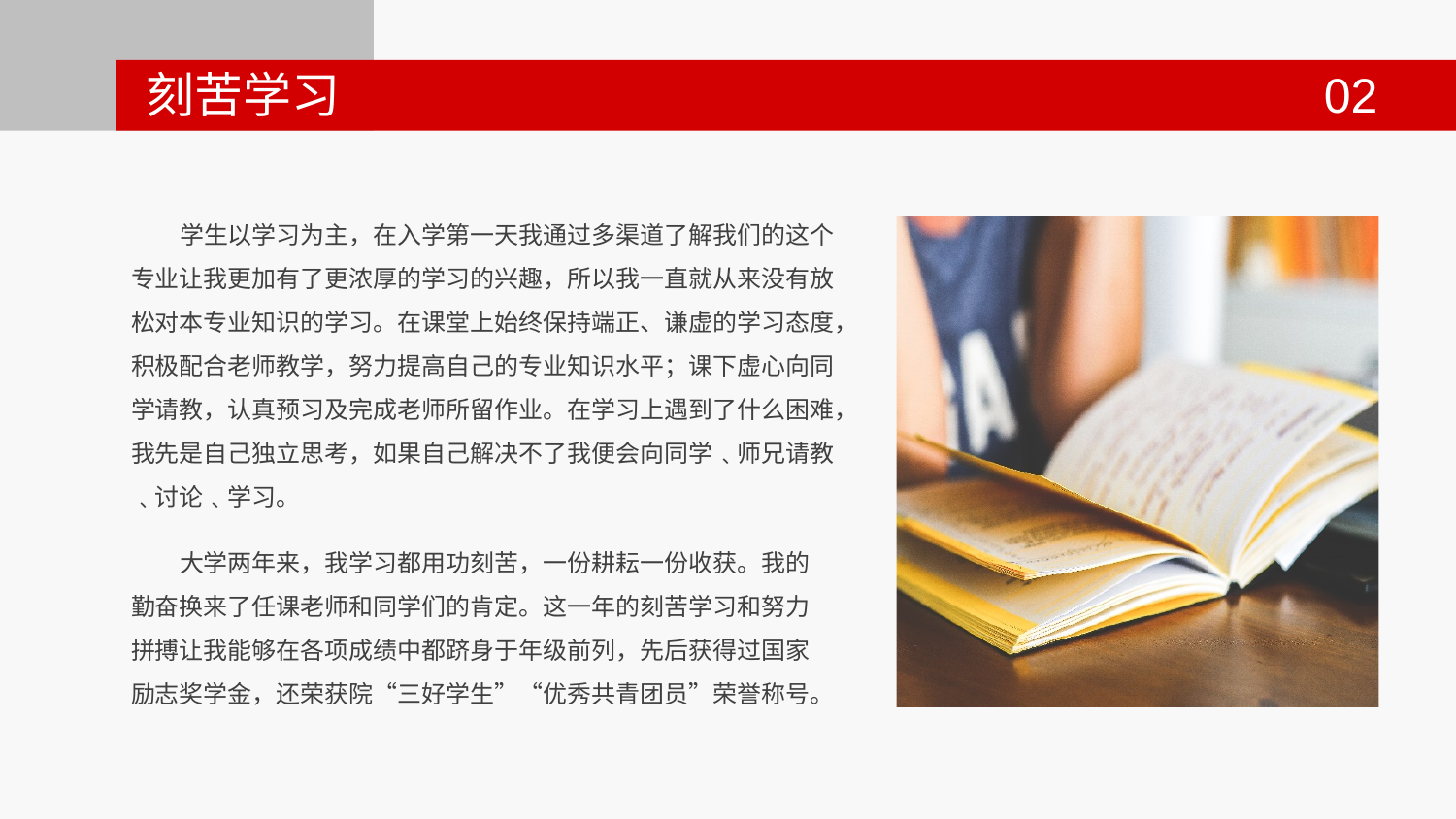

刻苦学习
02
        学生以学习为主，在入学第一天我通过多渠道了解我们的这个专业让我更加有了更浓厚的学习的兴趣，所以我一直就从来没有放松对本专业知识的学习。在课堂上始终保持端正、谦虚的学习态度，积极配合老师教学，努力提高自己的专业知识水平；课下虚心向同学请教，认真预习及完成老师所留作业。在学习上遇到了什么困难，我先是自己独立思考，如果自己解决不了我便会向同学﹑师兄请教﹑讨论﹑学习。

        大学两年来，我学习都用功刻苦，一份耕耘一份收获。我的勤奋换来了任课老师和同学们的肯定。这一年的刻苦学习和努力拼搏让我能够在各项成绩中都跻身于年级前列，先后获得过国家励志奖学金，还荣获院“三好学生”“优秀共青团员”荣誉称号。